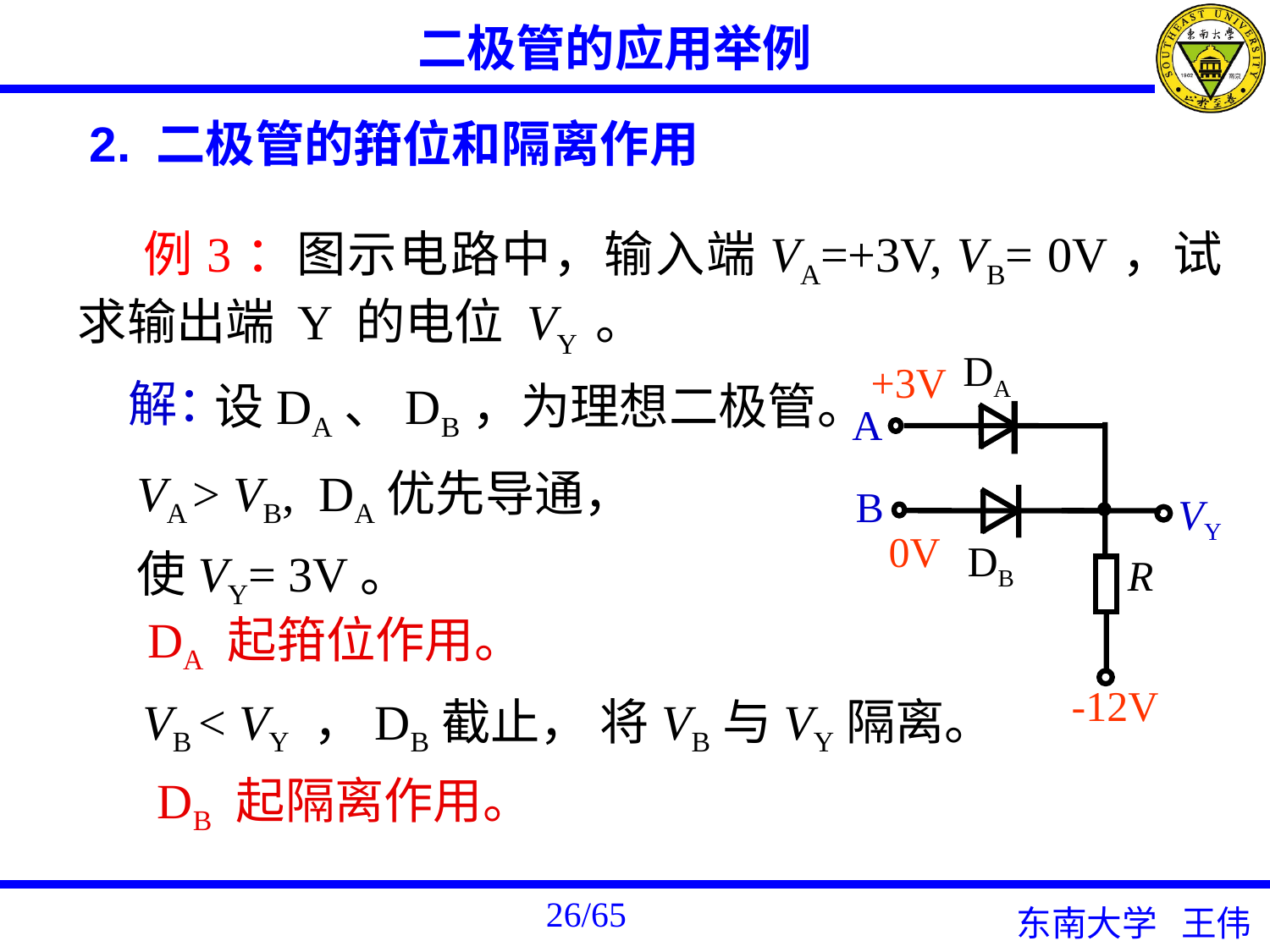

二极管的应用举例
2. 二极管的箝位和隔离作用
    例3：图示电路中，输入端VA=+3V, VB= 0V，试求输出端 Y 的电位 VY 。

DA
+3V
A

B
VY

0V
DB
R

-12V
解：
设DA、DB，为理想二极管。

VA > VB,  DA优先导通，
使VY= 3V。
DA 起箝位作用。
VB < VY ，DB截止， 将VB与VY隔离。
DB 起隔离作用。